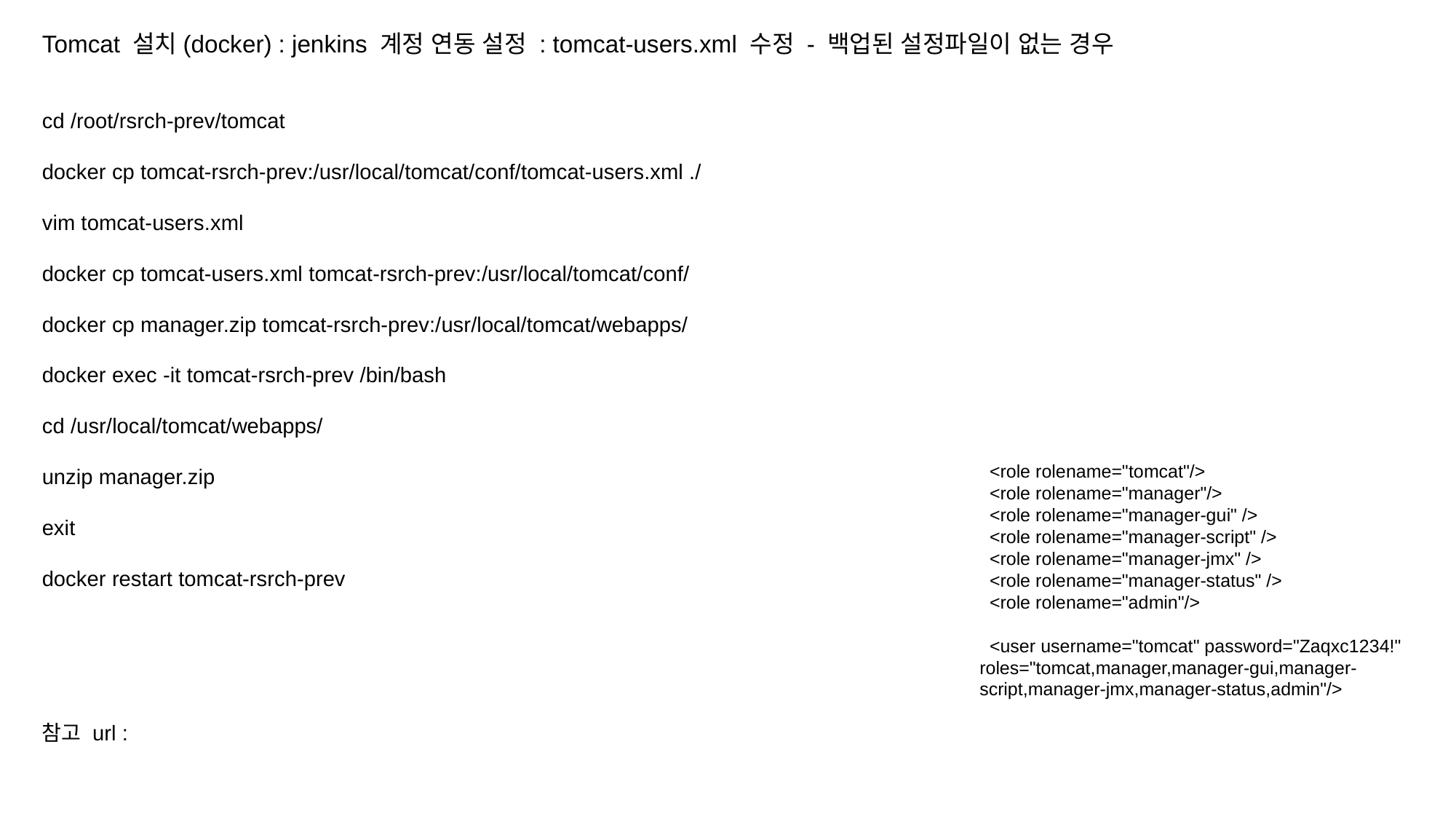

Tomcat 설치(docker) : jenkins 계정 연동 설정 : tomcat-users.xml 수정 - 백업된 설정파일이 없는 경우
cd /root/rsrch-prev/tomcat

docker cp tomcat-rsrch-prev:/usr/local/tomcat/conf/tomcat-users.xml ./

vim tomcat-users.xml

docker cp tomcat-users.xml tomcat-rsrch-prev:/usr/local/tomcat/conf/

docker cp manager.zip tomcat-rsrch-prev:/usr/local/tomcat/webapps/

docker exec -it tomcat-rsrch-prev /bin/bash

cd /usr/local/tomcat/webapps/

unzip manager.zip

exit

docker restart tomcat-rsrch-prev

  <role rolename="tomcat"/>
  <role rolename="manager"/>
  <role rolename="manager-gui" />
  <role rolename="manager-script" />
  <role rolename="manager-jmx" />
  <role rolename="manager-status" />
  <role rolename="admin"/>

  <user username="tomcat" password="Zaqxc1234!" roles="tomcat,manager,manager-gui,manager-script,manager-jmx,manager-status,admin"/>
참고 url :